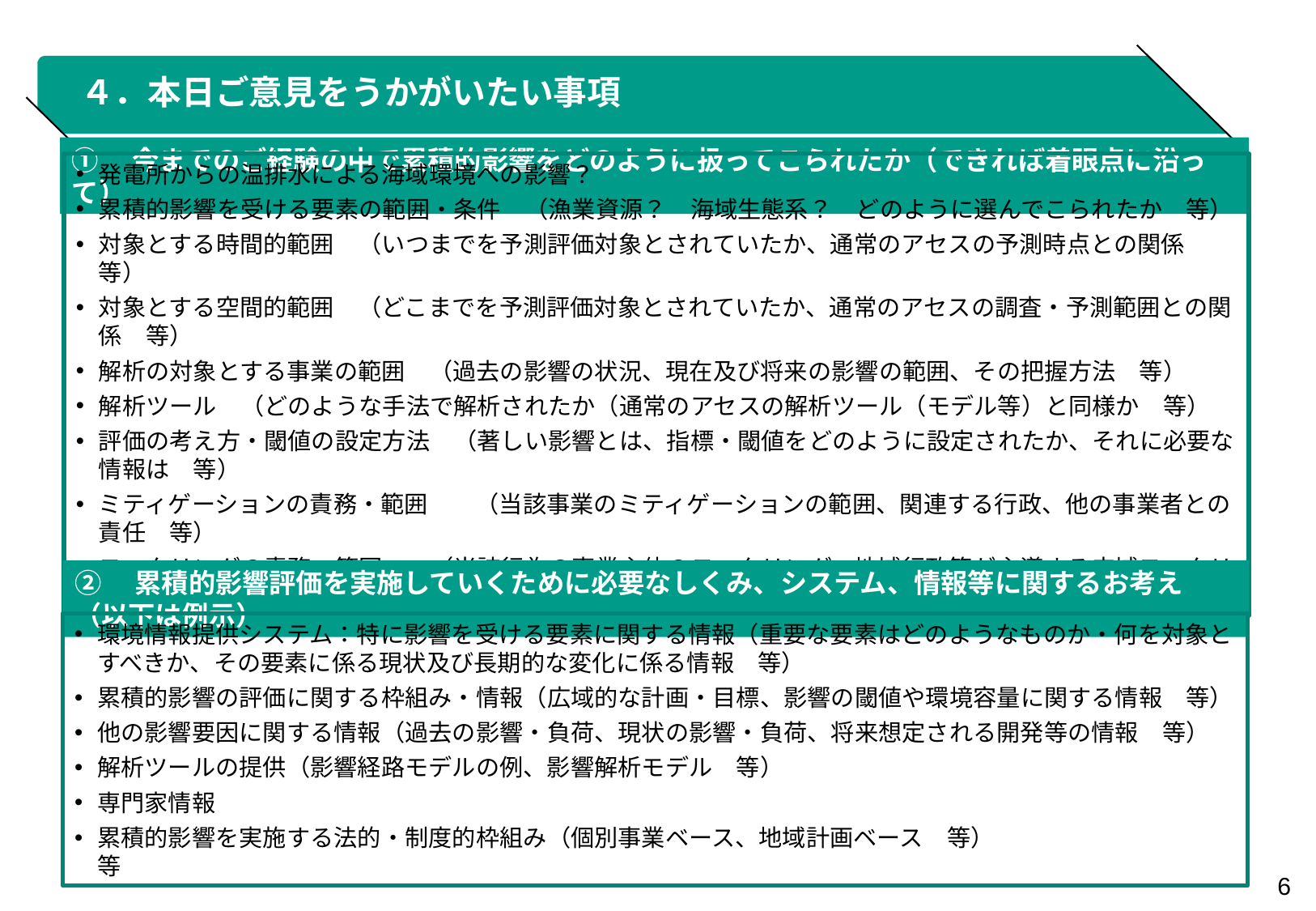

# ４．本日ご意見をうかがいたい事項
①　今までのご経験の中で累積的影響をどのように扱ってこられたか（できれば着眼点に沿って）
発電所からの温排水による海域環境への影響？
累積的影響を受ける要素の範囲・条件　（漁業資源？　海域生態系？　どのように選んでこられたか　等）
対象とする時間的範囲　（いつまでを予測評価対象とされていたか、通常のアセスの予測時点との関係　等）
対象とする空間的範囲　（どこまでを予測評価対象とされていたか、通常のアセスの調査・予測範囲との関係　等）
解析の対象とする事業の範囲　（過去の影響の状況、現在及び将来の影響の範囲、その把握方法　等）
解析ツール　（どのような手法で解析されたか（通常のアセスの解析ツール（モデル等）と同様か　等）
評価の考え方・閾値の設定方法　（著しい影響とは、指標・閾値をどのように設定されたか、それに必要な情報は　等）
ミティゲーションの責務・範囲　　（当該事業のミティゲーションの範囲、関連する行政、他の事業者との責任　等）
モニタリングの責務・範囲　　（当該行為の事業主体のモニタリング、地域行政等が主導する広域モニタリング　等）　　等
②　累積的影響評価を実施していくために必要なしくみ、システム、情報等に関するお考え（以下は例示）
環境情報提供システム：特に影響を受ける要素に関する情報（重要な要素はどのようなものか・何を対象とすべきか、その要素に係る現状及び長期的な変化に係る情報　等）
累積的影響の評価に関する枠組み・情報（広域的な計画・目標、影響の閾値や環境容量に関する情報　等）
他の影響要因に関する情報（過去の影響・負荷、現状の影響・負荷、将来想定される開発等の情報　等）
解析ツールの提供（影響経路モデルの例、影響解析モデル　等）
専門家情報
累積的影響を実施する法的・制度的枠組み（個別事業ベース、地域計画ベース　等）　　                                    等